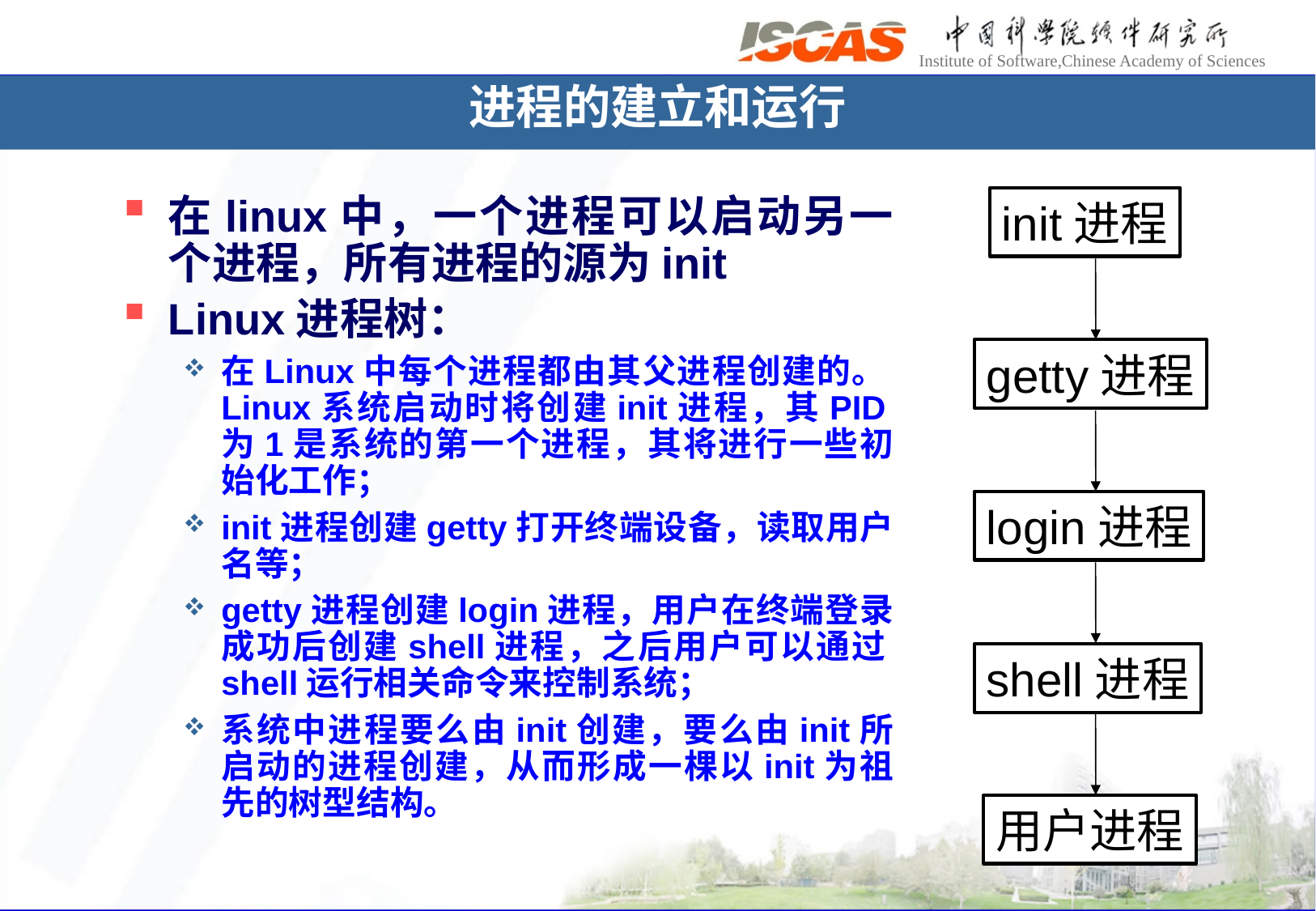

# 进程的建立和运行
在linux中，一个进程可以启动另一个进程，所有进程的源为init
Linux进程树：
在Linux中每个进程都由其父进程创建的。Linux系统启动时将创建init进程，其PID为1是系统的第一个进程，其将进行一些初始化工作；
init进程创建getty打开终端设备，读取用户名等；
getty进程创建login进程，用户在终端登录成功后创建shell进程，之后用户可以通过shell运行相关命令来控制系统；
系统中进程要么由init创建，要么由init所启动的进程创建，从而形成一棵以init为祖先的树型结构。

init进程

getty进程

login进程

shell进程

用户进程